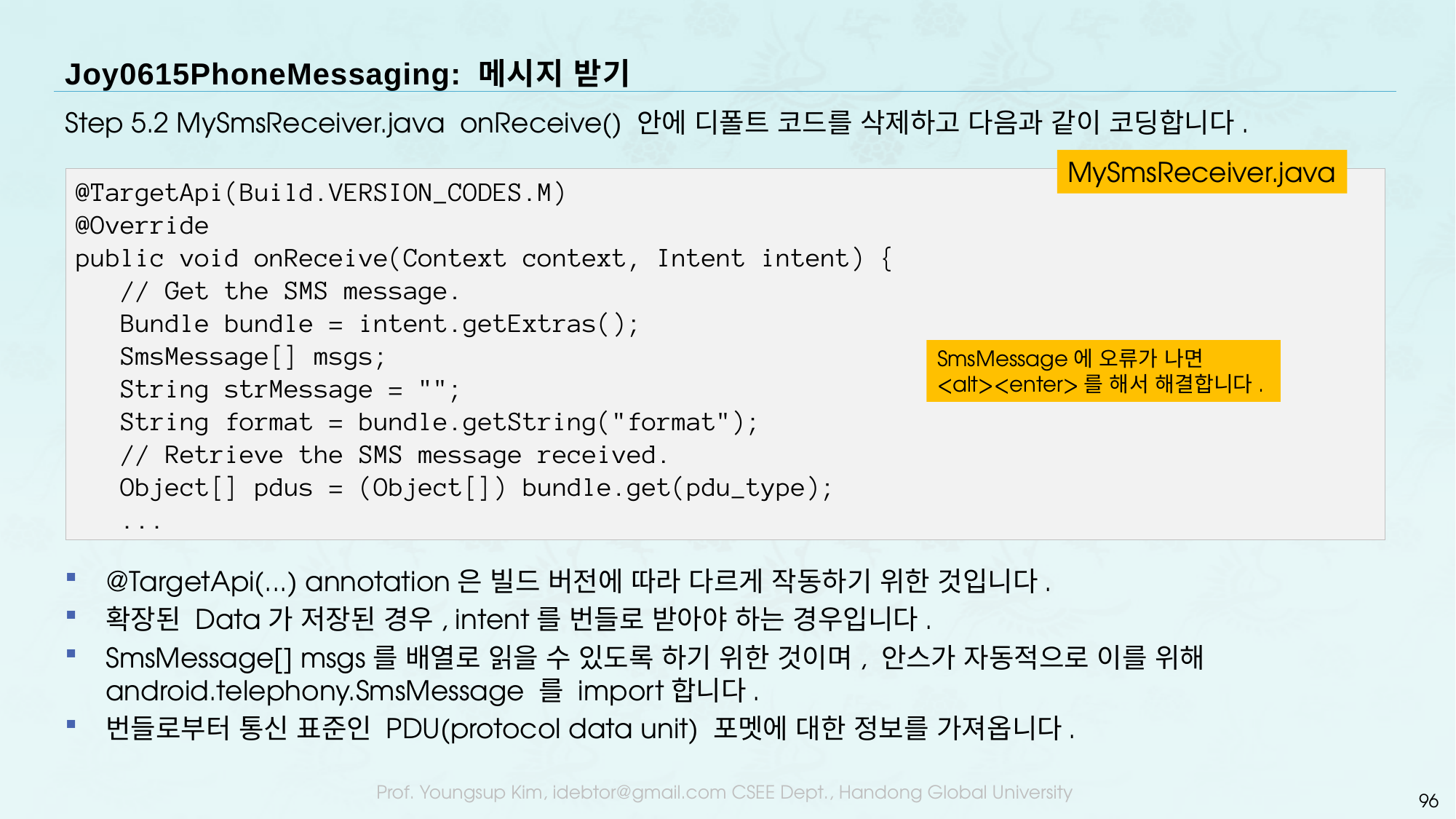

# Joy0615PhoneMessaging: 메시지 받기
Step 5.2 MySmsReceiver.java  onReceive() 안에 디폴트 코드를 삭제하고 다음과 같이 코딩합니다.

@TargetApi(...) annotation은 빌드 버전에 따라 다르게 작동하기 위한 것입니다.
확장된 Data가 저장된 경우, intent를 번들로 받아야 하는 경우입니다.
SmsMessage[] msgs를 배열로 읽을 수 있도록 하기 위한 것이며, 안스가 자동적으로 이를 위해 android.telephony.SmsMessage 를 import합니다.
번들로부터 통신 표준인 PDU(protocol data unit) 포멧에 대한 정보를 가져옵니다.

MySmsReceiver.java
@TargetApi(Build.VERSION_CODES.M)
@Override
public void onReceive(Context context, Intent intent) {
   // Get the SMS message.
   Bundle bundle = intent.getExtras();
   SmsMessage[] msgs;
   String strMessage = "";
   String format = bundle.getString("format");
   // Retrieve the SMS message received.
   Object[] pdus = (Object[]) bundle.get(pdu_type);
   ...
SmsMessage에 오류가 나면
<alt><enter>를 해서 해결합니다.
96